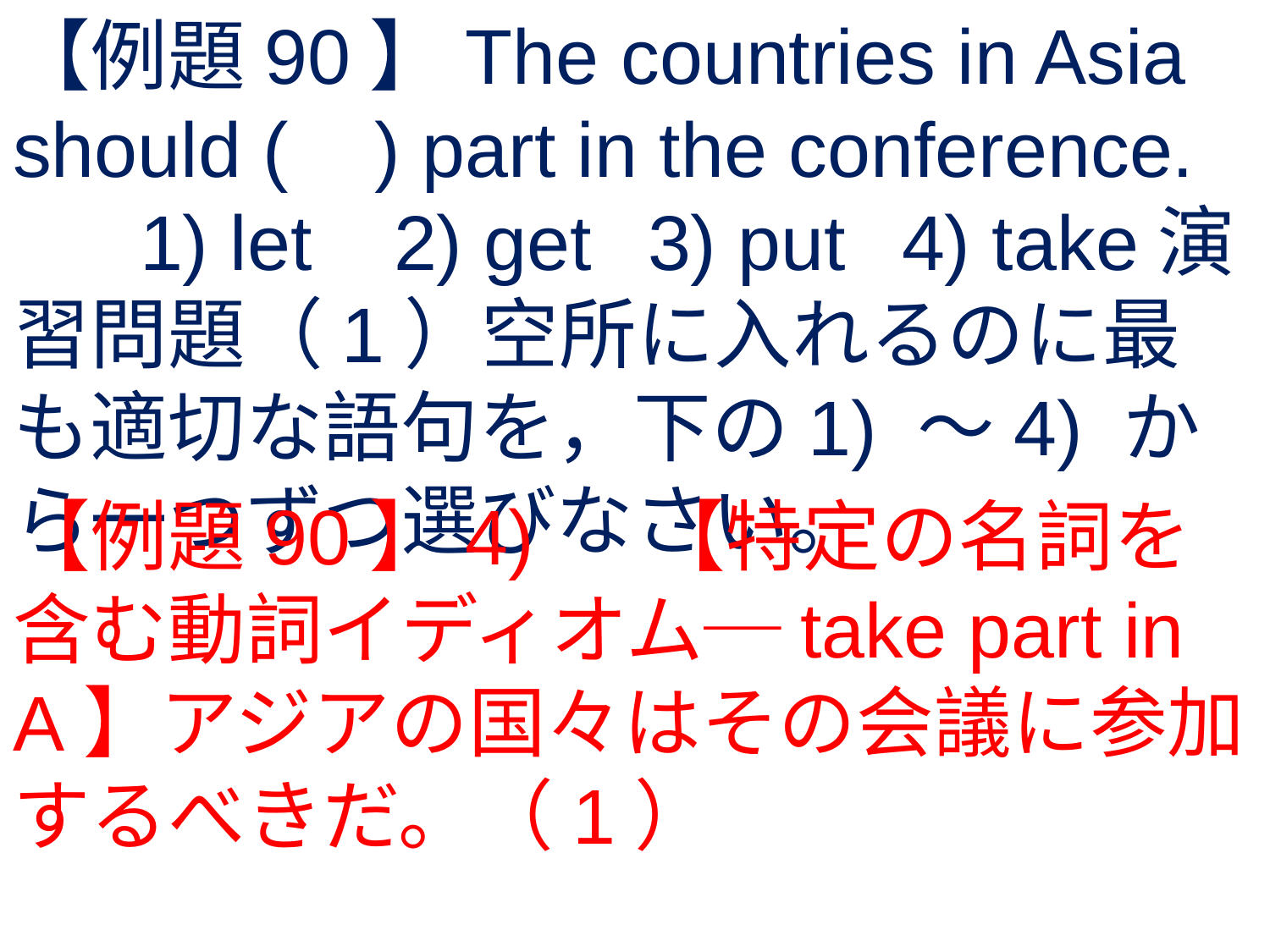

# 【例題90】The countries in Asia should (    ) part in the conference.	1) let	2) get	3) put	4) take演習問題（1）空所に入れるのに最も適切な語句を，下の1) 〜4) から一つずつ選びなさい。
【例題90】4) 	【特定の名詞を含む動詞イディオム─take part in A】アジアの国々はその会議に参加するべきだ。（1）